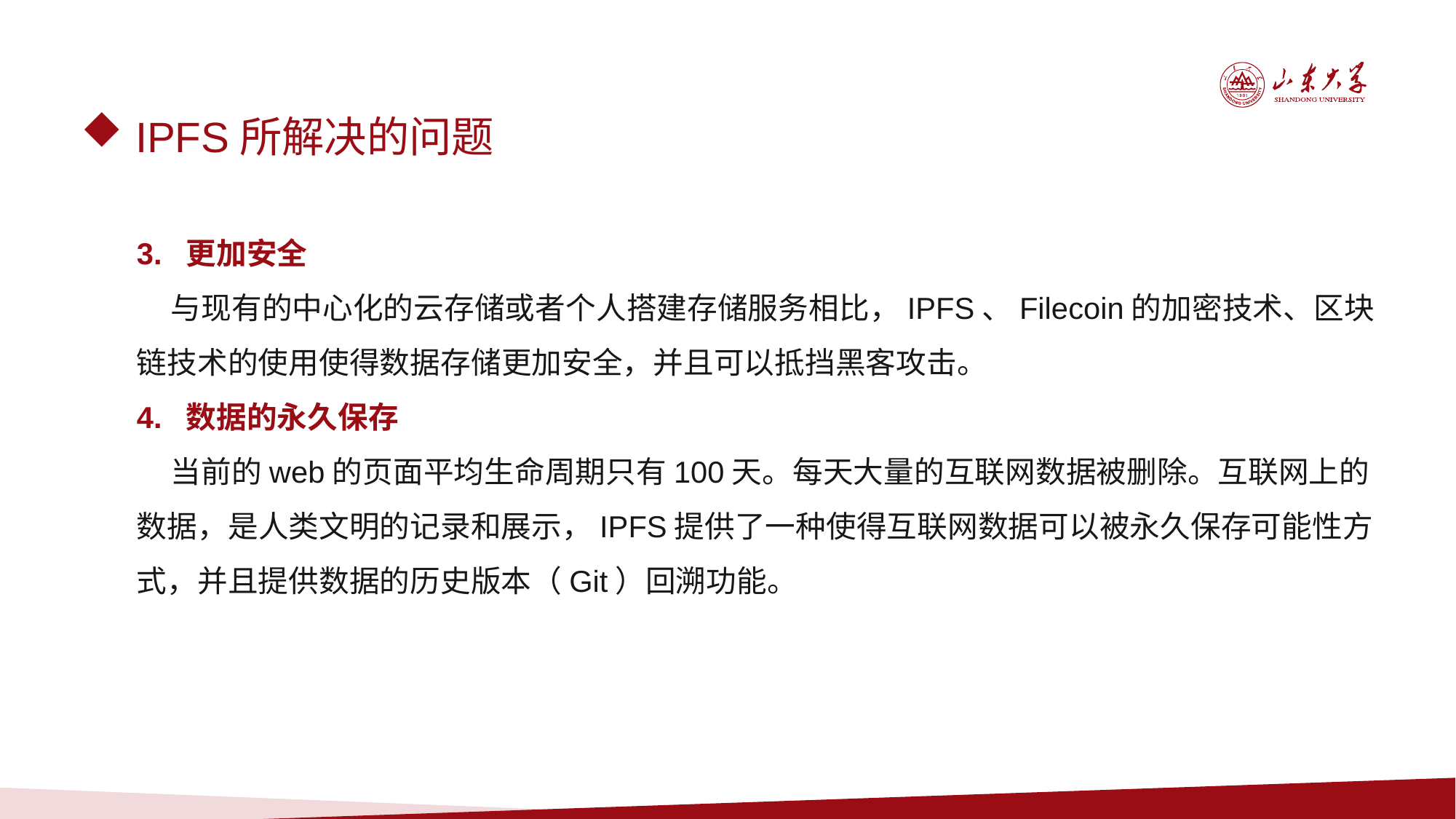

IPFS所解决的问题
3.  更加安全
    与现有的中心化的云存储或者个人搭建存储服务相比，IPFS、Filecoin的加密技术、区块链技术的使用使得数据存储更加安全，并且可以抵挡黑客攻击。
4.  数据的永久保存
    当前的web的页面平均生命周期只有100天。每天大量的互联网数据被删除。互联网上的数据，是人类文明的记录和展示，IPFS提供了一种使得互联网数据可以被永久保存可能性方式，并且提供数据的历史版本（Git）回溯功能。